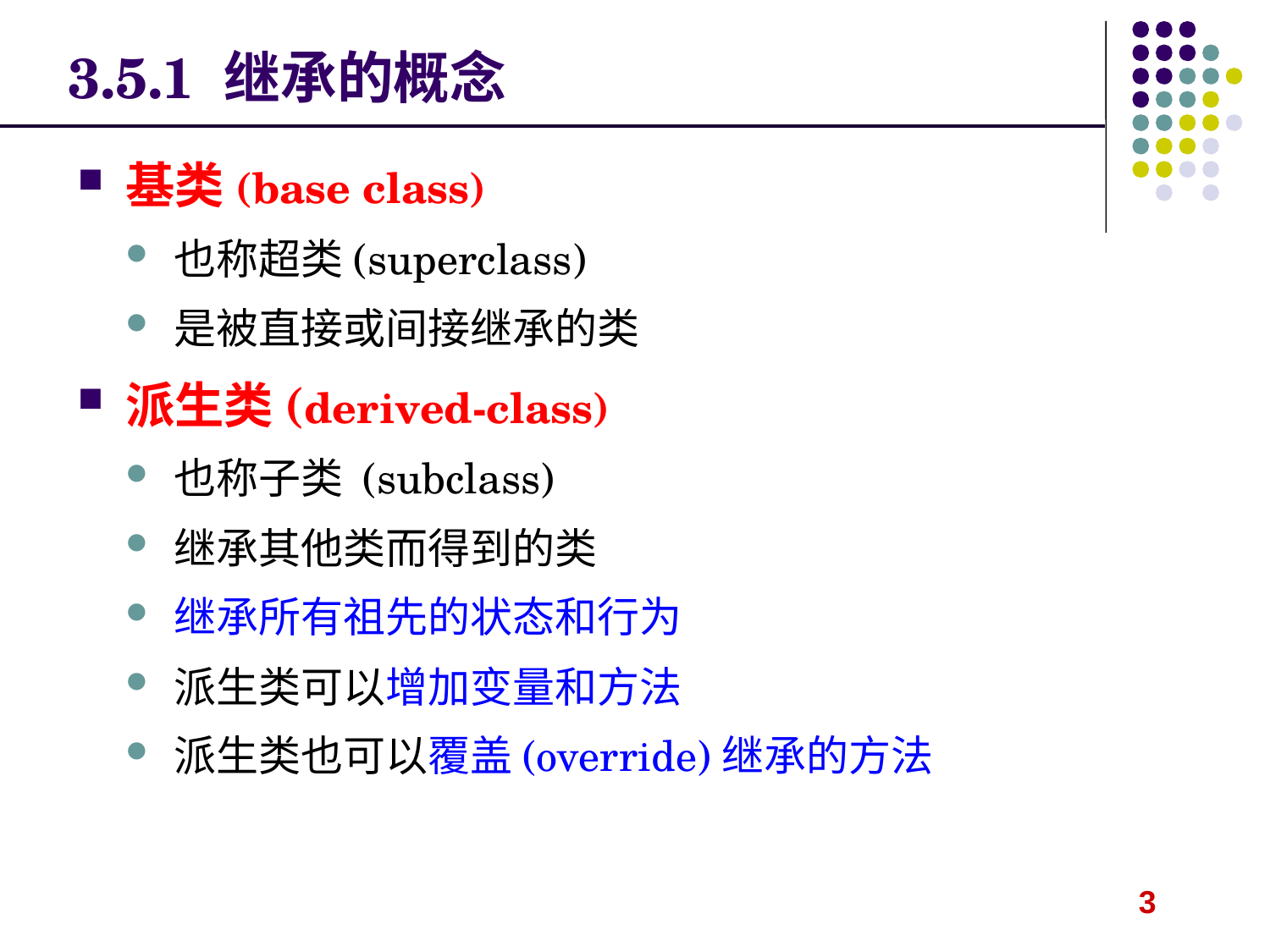

# 3.5.1 继承的概念
基类(base class)
也称超类(superclass)
是被直接或间接继承的类
派生类(derived-class)
也称子类 (subclass)
继承其他类而得到的类
继承所有祖先的状态和行为
派生类可以增加变量和方法
派生类也可以覆盖(override)继承的方法